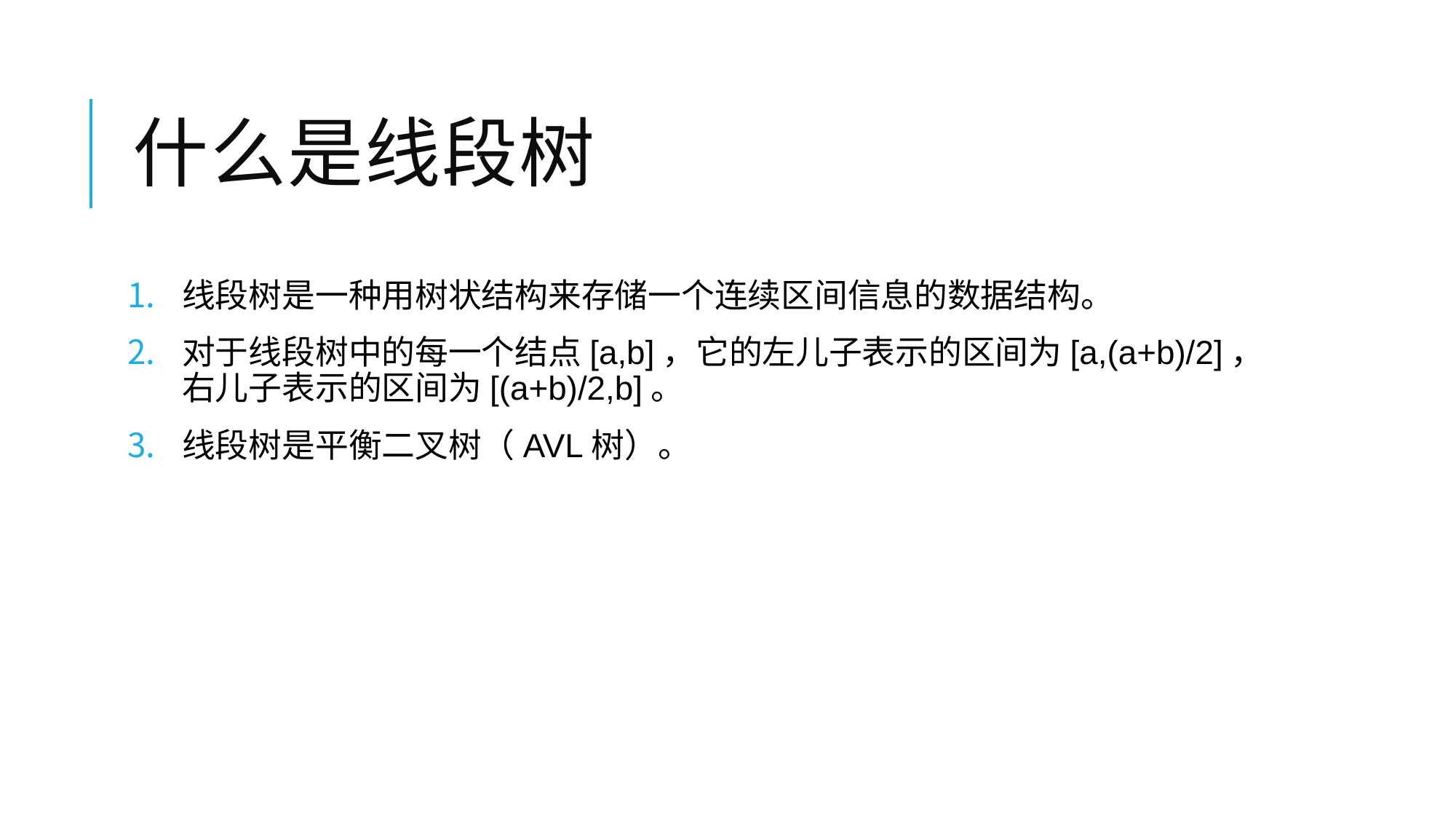

# 什么是线段树
线段树是一种用树状结构来存储一个连续区间信息的数据结构。
对于线段树中的每一个结点[a,b]，它的左儿子表示的区间为[a,(a+b)/2]，右儿子表示的区间为[(a+b)/2,b]。
线段树是平衡二叉树（AVL树）。